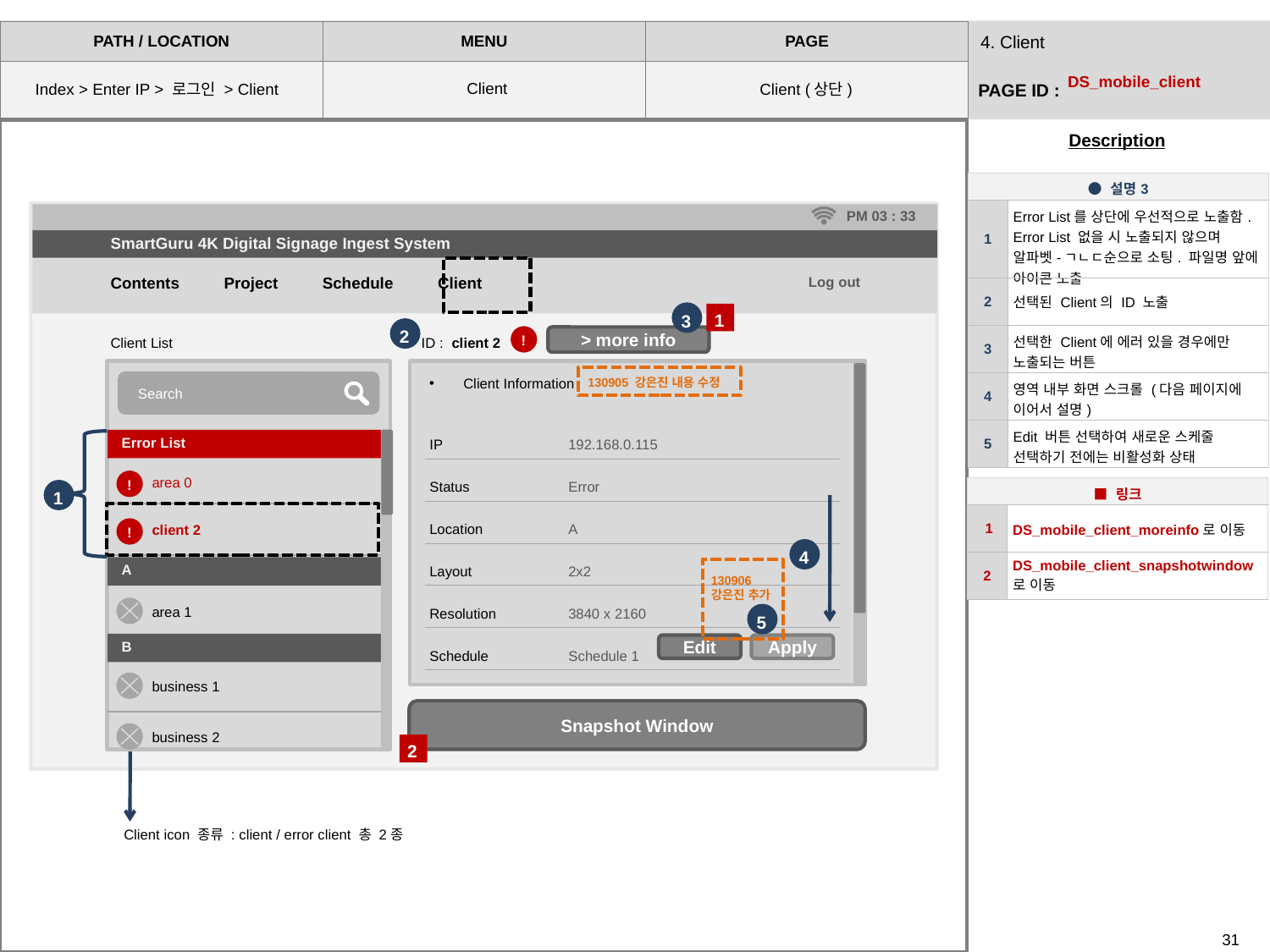

4. Client

DS_mobile_client
Client
Client (상단)
Index > Enter IP > 로그인 > Client
| ● 설명3 |  |
| --- | --- |
| 1 | Error List를 상단에 우선적으로 노출함. Error List 없을 시 노출되지 않으며 알파벳-ㄱㄴㄷ순으로 소팅. 파일명 앞에 아이콘 노출 |
| 2 | 선택된 Client의 ID 노출 |
| 3 | 선택한 Client에 에러 있을 경우에만 노출되는 버튼 |
| 4 | 영역 내부 화면 스크롤 (다음 페이지에 이어서 설명) |
| 5 | Edit 버튼 선택하여 새로운 스케줄 선택하기 전에는 비활성화 상태 |
PM 03 : 33

SmartGuru 4K Digital Signage Ingest System

Contents          Project          Schedule          Client
Log out
1

3

2

!

> more info
Client List
ID :  client 2

130905 강은진 내용 수정
 Client Information

Search

IP
Status
Location
Layout
Resolution
Schedule
192.168.0.115
Error
A
2x2
3840 x 2160
Schedule 1
Error List

area 0
!

1

| ■ 링크 |  |
| --- | --- |
| 1 | DS\_mobile\_client\_moreinfo로 이동 |
| 2 | DS\_mobile\_client\_snapshotwindow 로 이동 |

client 2
!

4

A

130906
강은진 추가
5

area 1

B

Edit
Apply
business 1

Snapshot Window
business 2

2

Client icon 종류 : client / error client 총 2종
31